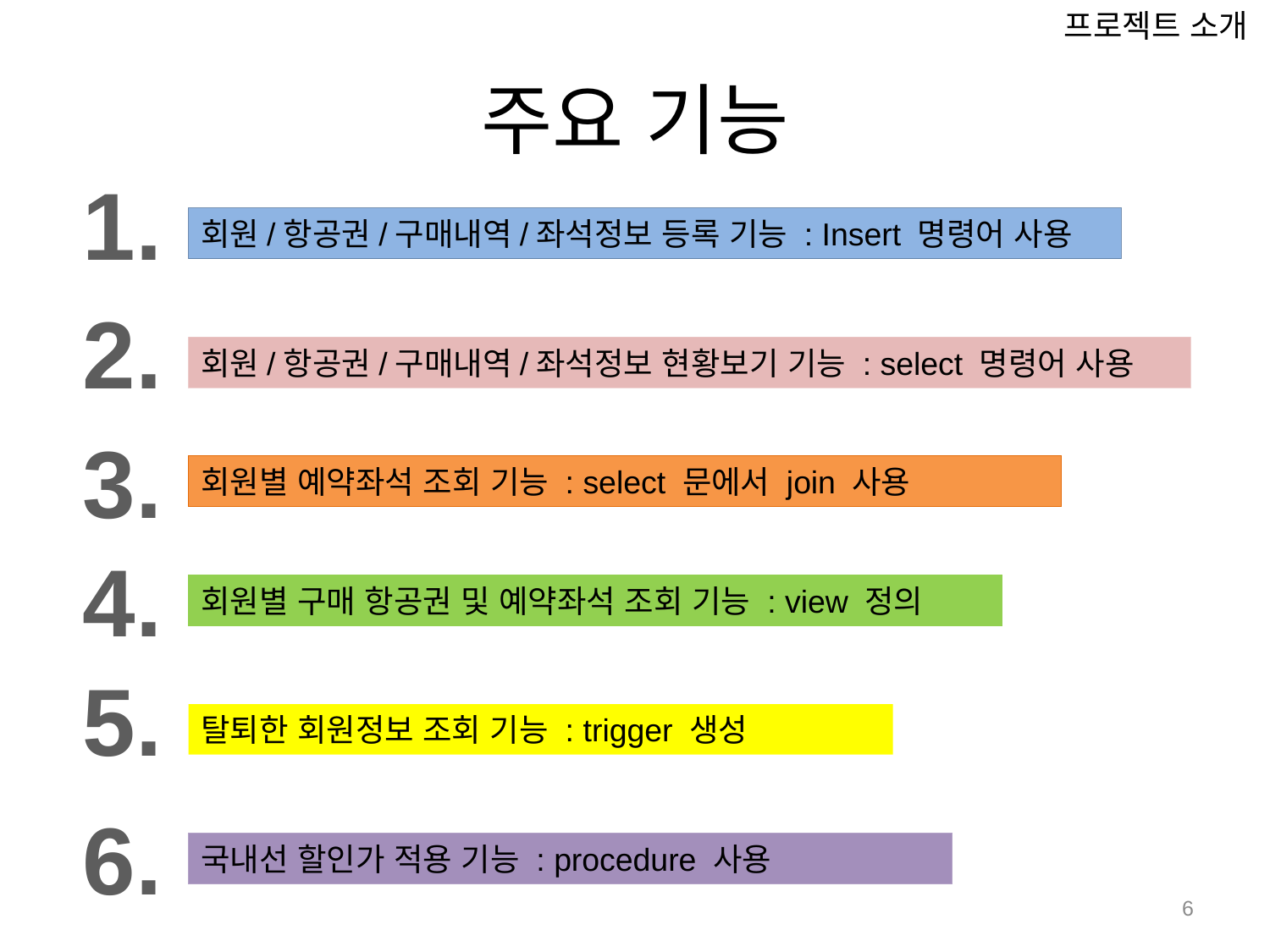

프로젝트 소개
# 주요 기능
1.
회원/항공권/구매내역/좌석정보 등록 기능 : Insert 명령어 사용
2.
회원/항공권/구매내역/좌석정보 현황보기 기능 : select 명령어 사용
3.
회원별 예약좌석 조회 기능 : select 문에서 join 사용
4.
회원별 구매 항공권 및 예약좌석 조회 기능 : view 정의
5.
탈퇴한 회원정보 조회 기능 : trigger 생성
6.
국내선 할인가 적용 기능 : procedure 사용
6